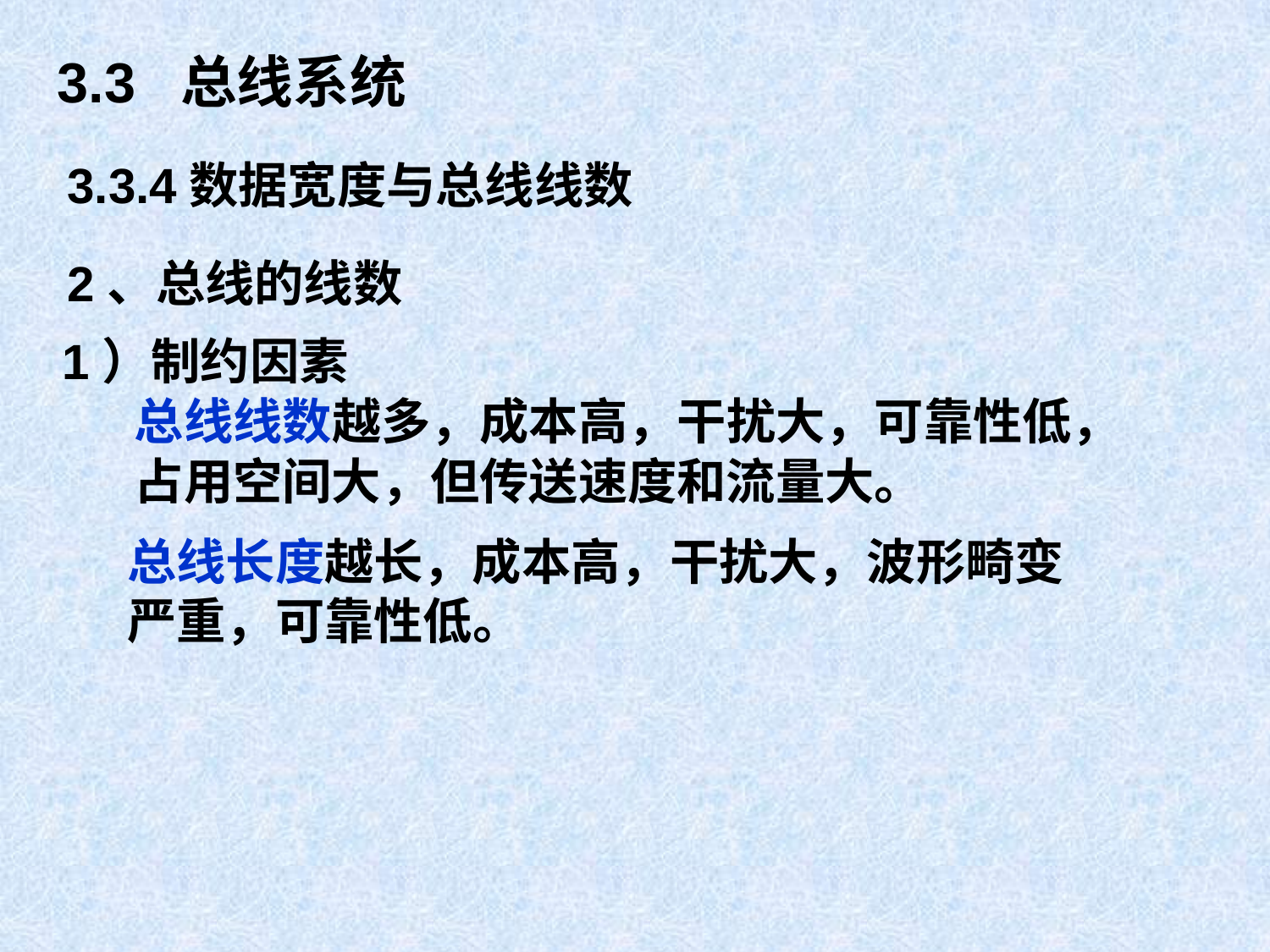

3.3  总线系统
3.3.4数据宽度与总线线数

2、总线的线数
1）制约因素
总线线数越多，成本高，干扰大，可靠性低，
占用空间大，但传送速度和流量大。
总线长度越长，成本高，干扰大，波形畸变
严重，可靠性低。